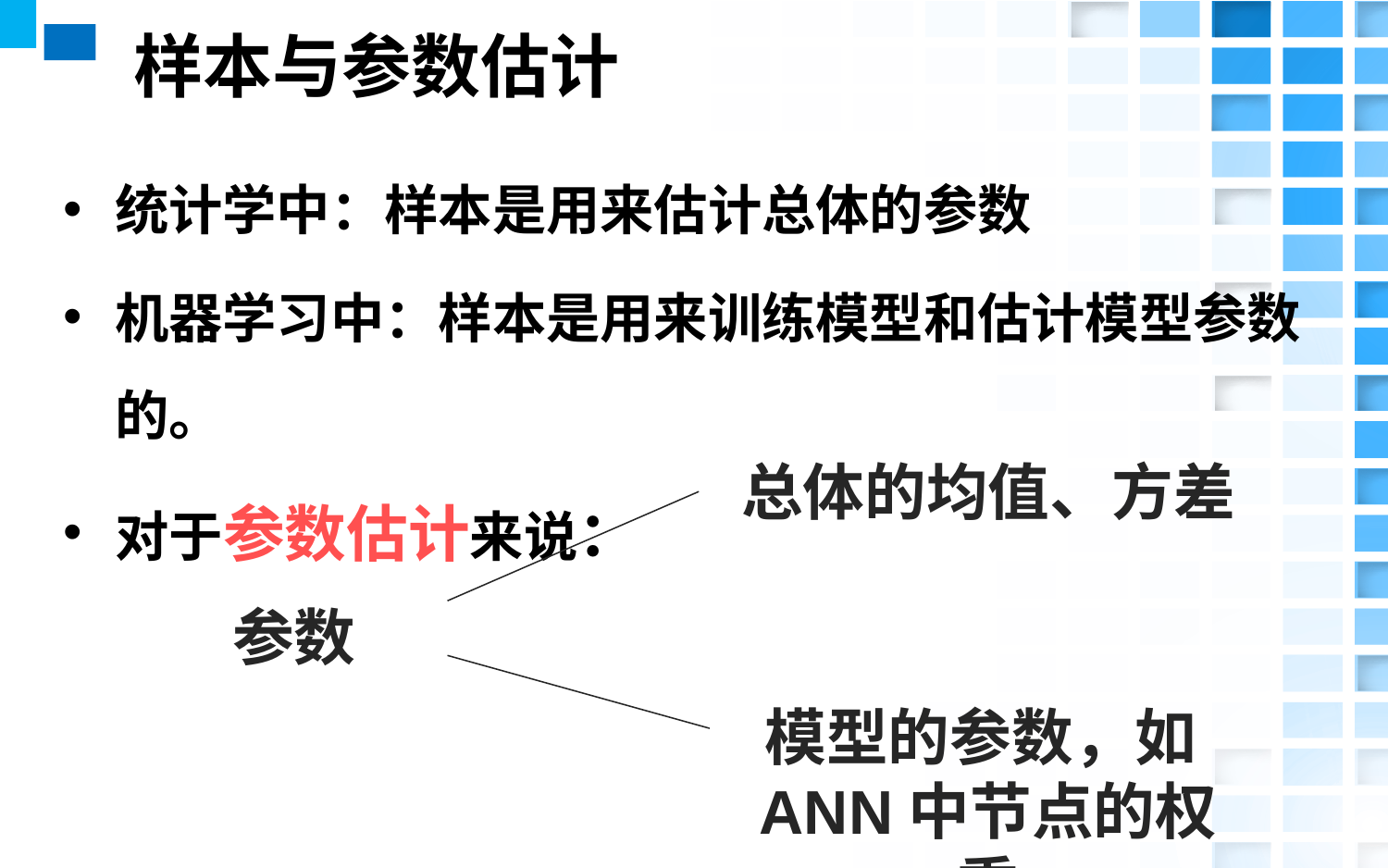

# 样本与参数估计
统计学中：样本是用来估计总体的参数
机器学习中：样本是用来训练模型和估计模型参数的。
对于参数估计来说：
总体的均值、方差

参数

模型的参数，如ANN中节点的权重